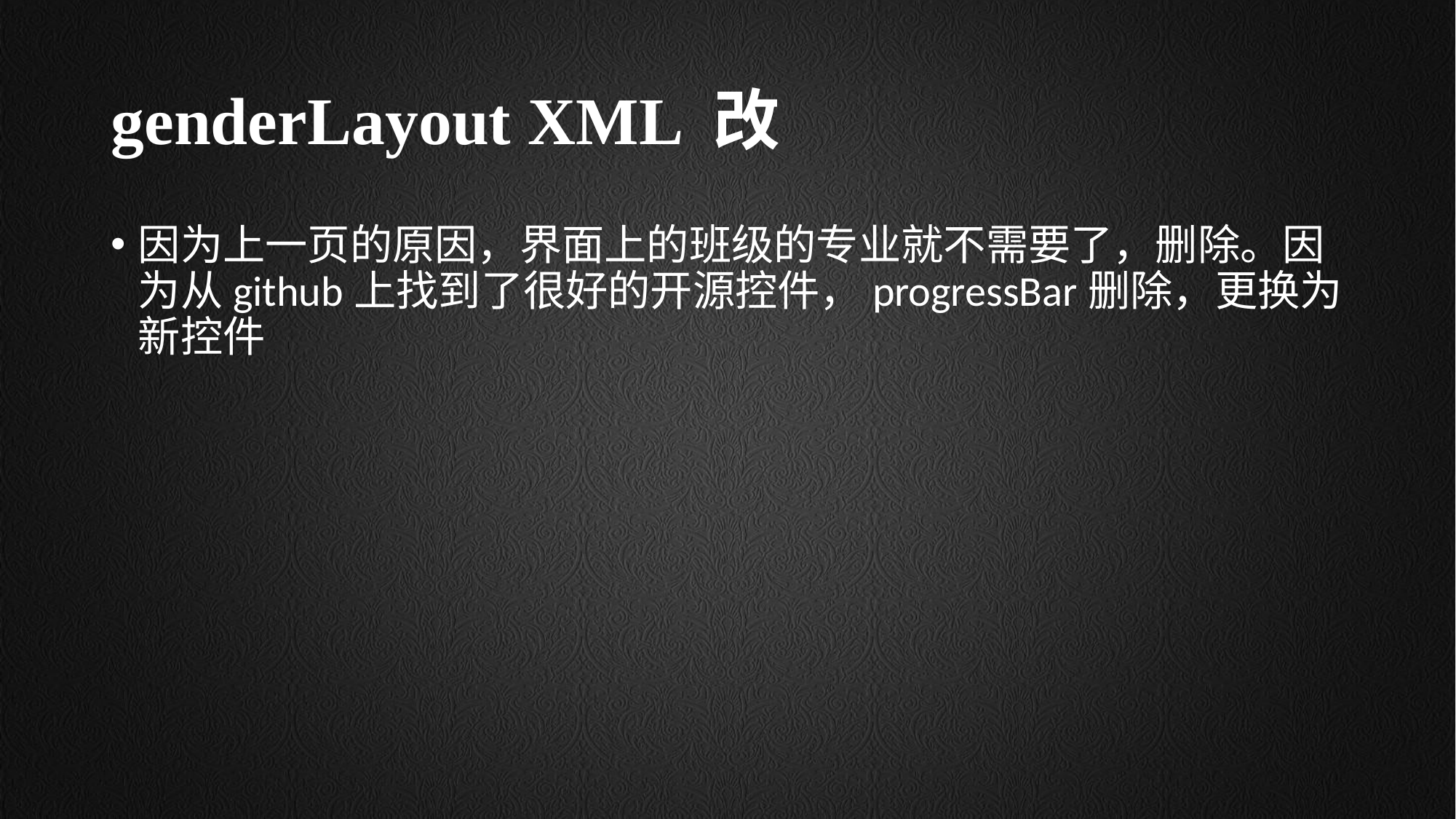

# genderLayout XML 改
因为上一页的原因，界面上的班级的专业就不需要了，删除。因为从github上找到了很好的开源控件，progressBar删除，更换为新控件